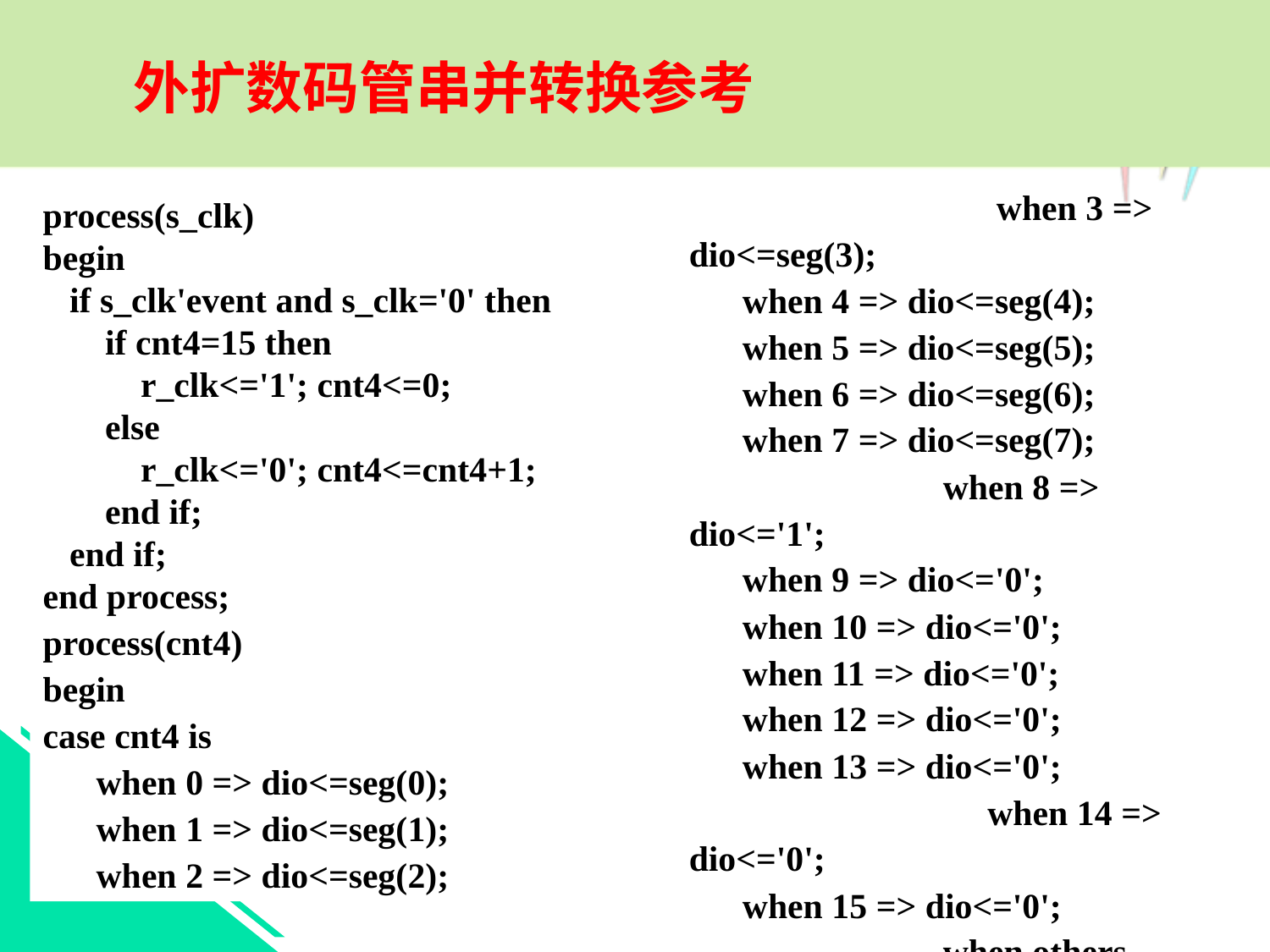

外扩数码管串并转换参考
		      when 3 => dio<=seg(3);
      when 4 => dio<=seg(4);
      when 5 => dio<=seg(5);
      when 6 => dio<=seg(6);
      when 7 => dio<=seg(7);
      		when 8 => dio<='1';
      when 9 => dio<='0';
      when 10 => dio<='0';
      when 11 => dio<='0';
      when 12 => dio<='0';
      when 13 => dio<='0';
		     when 14 => dio<='0';
      when 15 => dio<='0';
		when others =>dio<='0';
end case;
process(s_clk)
begin
   if s_clk'event and s_clk='0' then
       if cnt4=15 then
           r_clk<='1'; cnt4<=0;
       else
           r_clk<='0'; cnt4<=cnt4+1;
       end if;
   end if;
end process;
process(cnt4)
begin
case cnt4 is
      when 0 => dio<=seg(0);
      when 1 => dio<=seg(1);
      when 2 => dio<=seg(2);